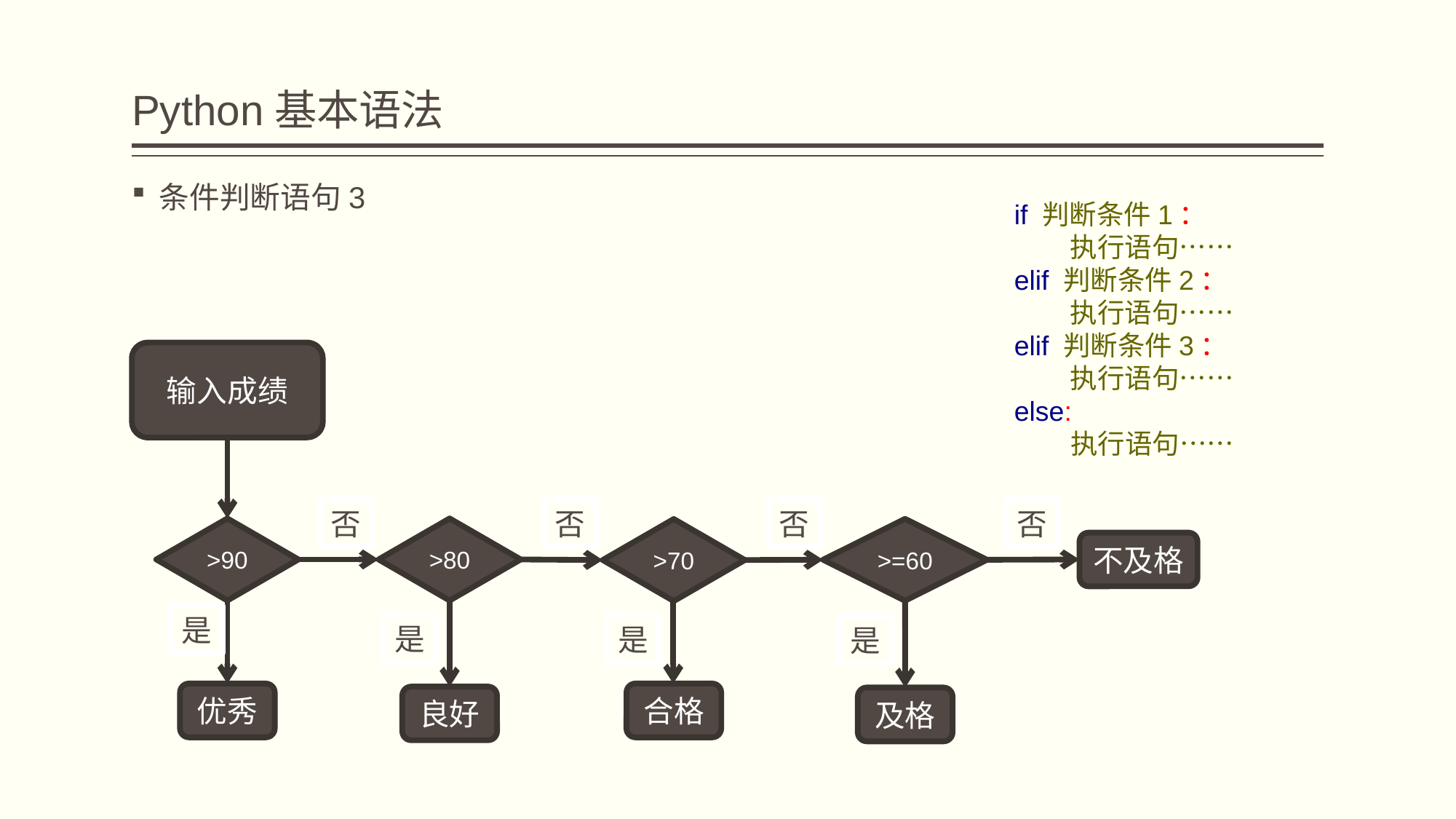

# Python基本语法
条件判断语句3
if 判断条件1：
        执行语句……
elif 判断条件2：
        执行语句……
elif 判断条件3：
        执行语句……
else:
        执行语句……
输入成绩
否
否
否
否
>90
>80
>=60
>70
不及格
是
是
是
是
优秀
合格
良好
及格